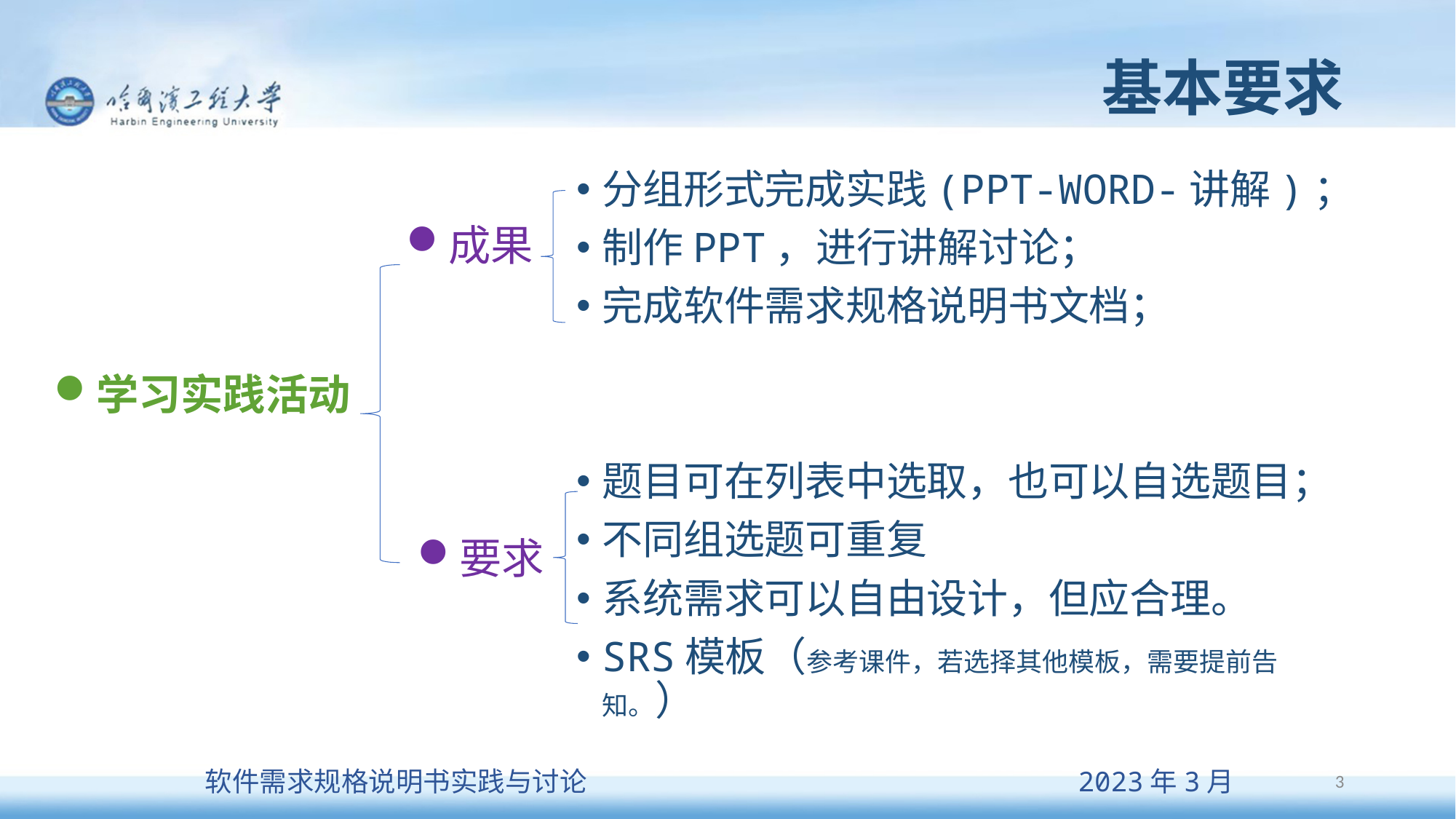

# 基本要求
分组形式完成实践(PPT-WORD-讲解)；
制作PPT，进行讲解讨论；
完成软件需求规格说明书文档；

题目可在列表中选取，也可以自选题目；
不同组选题可重复
系统需求可以自由设计，但应合理。
SRS模板（参考课件，若选择其他模板，需要提前告知。）

成果

学习实践活动

要求
3